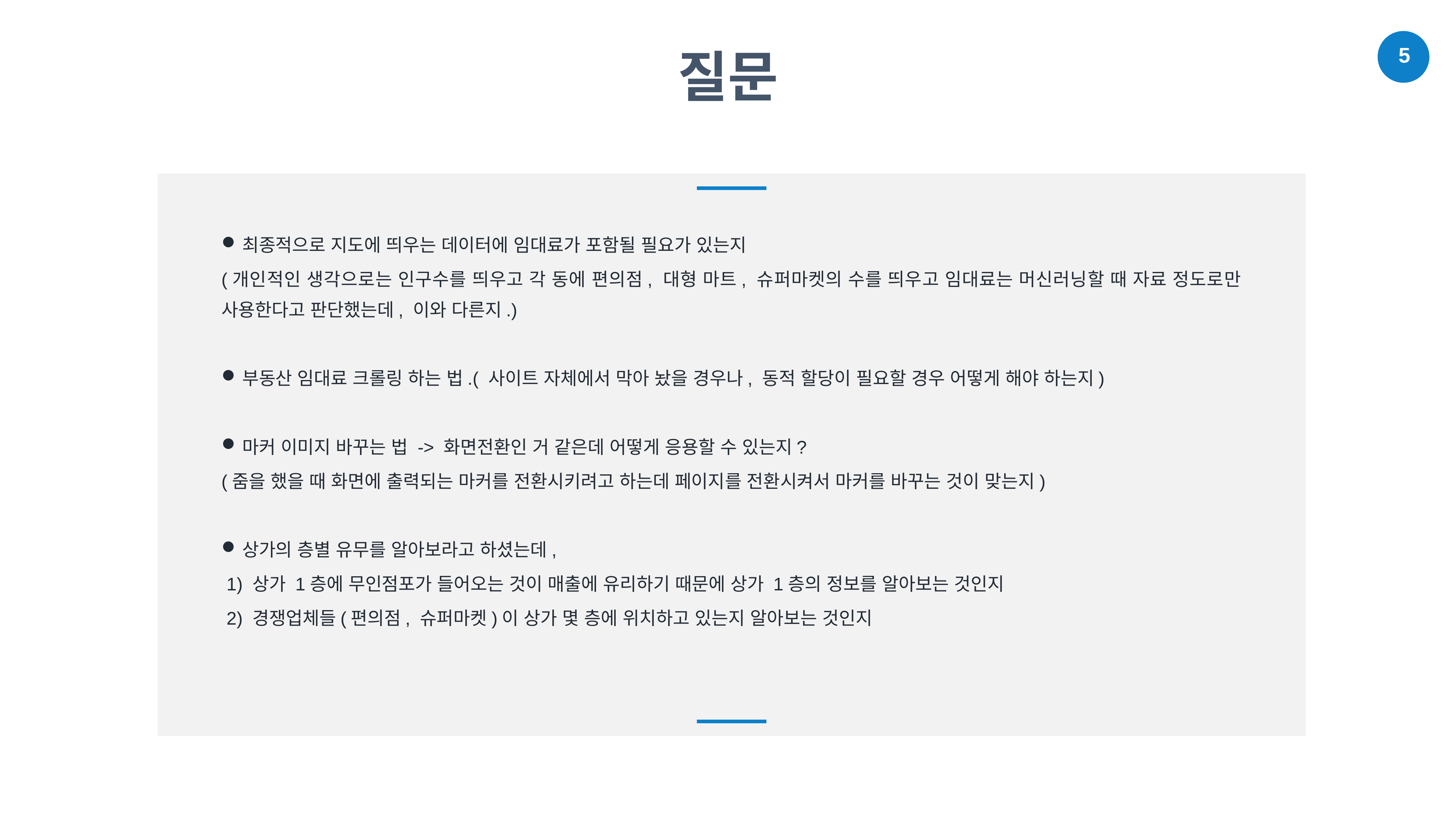

질문

최종적으로 지도에 띄우는 데이터에 임대료가 포함될 필요가 있는지
(개인적인 생각으로는 인구수를 띄우고 각 동에 편의점, 대형 마트, 슈퍼마켓의 수를 띄우고 임대료는 머신러닝할 때 자료 정도로만 사용한다고 판단했는데, 이와 다른지.)

부동산 임대료 크롤링 하는 법.( 사이트 자체에서 막아 놨을 경우나, 동적 할당이 필요할 경우 어떻게 해야 하는지)

마커 이미지 바꾸는 법 -> 화면전환인 거 같은데 어떻게 응용할 수 있는지?
(줌을 했을 때 화면에 출력되는 마커를 전환시키려고 하는데 페이지를 전환시켜서 마커를 바꾸는 것이 맞는지)

상가의 층별 유무를 알아보라고 하셨는데,
 1) 상가 1층에 무인점포가 들어오는 것이 매출에 유리하기 때문에 상가 1층의 정보를 알아보는 것인지
 2) 경쟁업체들(편의점, 슈퍼마켓)이 상가 몇 층에 위치하고 있는지 알아보는 것인지